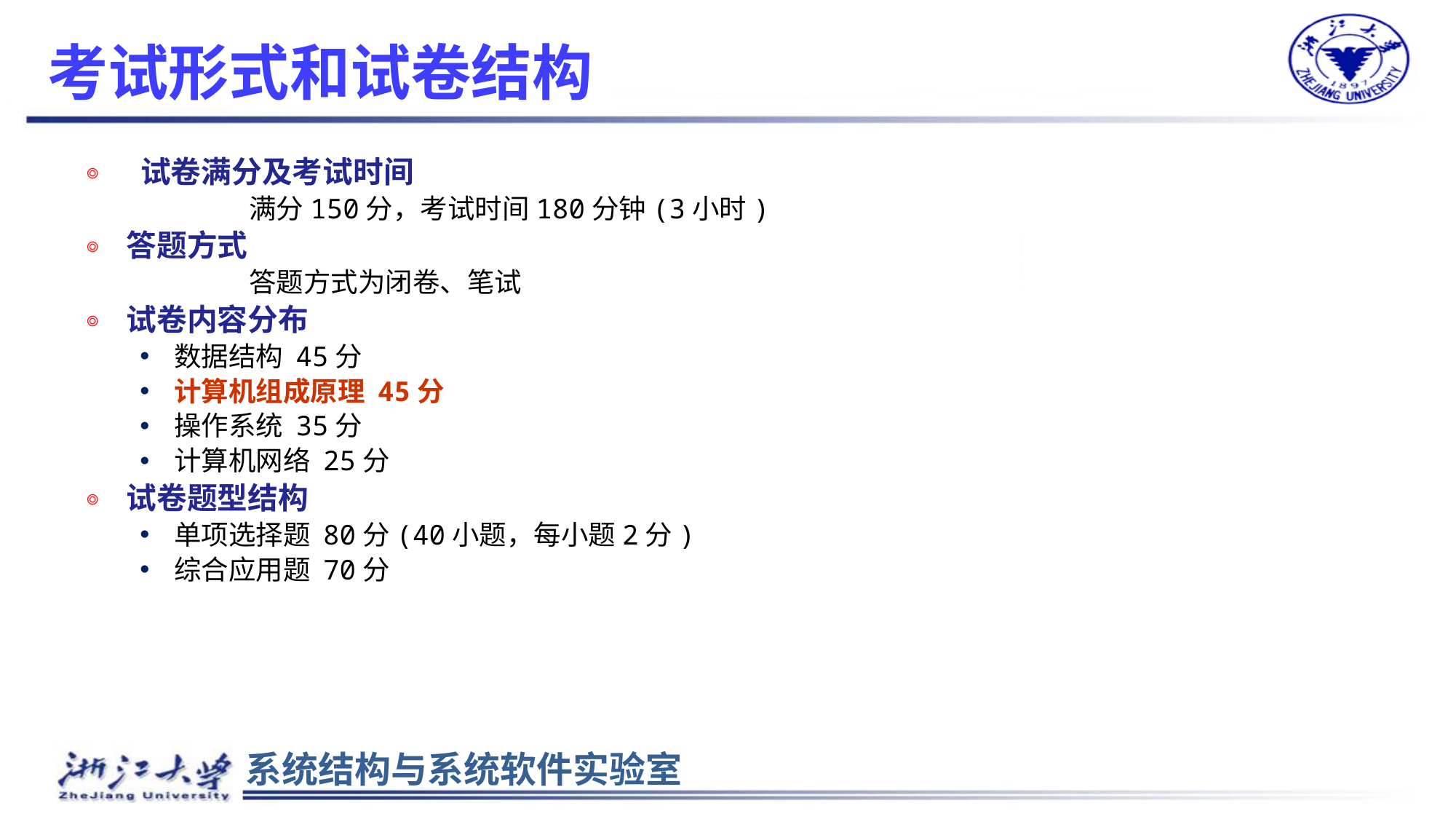

# 考试形式和试卷结构
 试卷满分及考试时间
	满分150分，考试时间180分钟(3小时)
答题方式
	答题方式为闭卷、笔试
试卷内容分布
数据结构 45分
计算机组成原理 45分
操作系统 35分
计算机网络 25分
试卷题型结构
单项选择题 80分(40小题，每小题2分)
综合应用题 70分